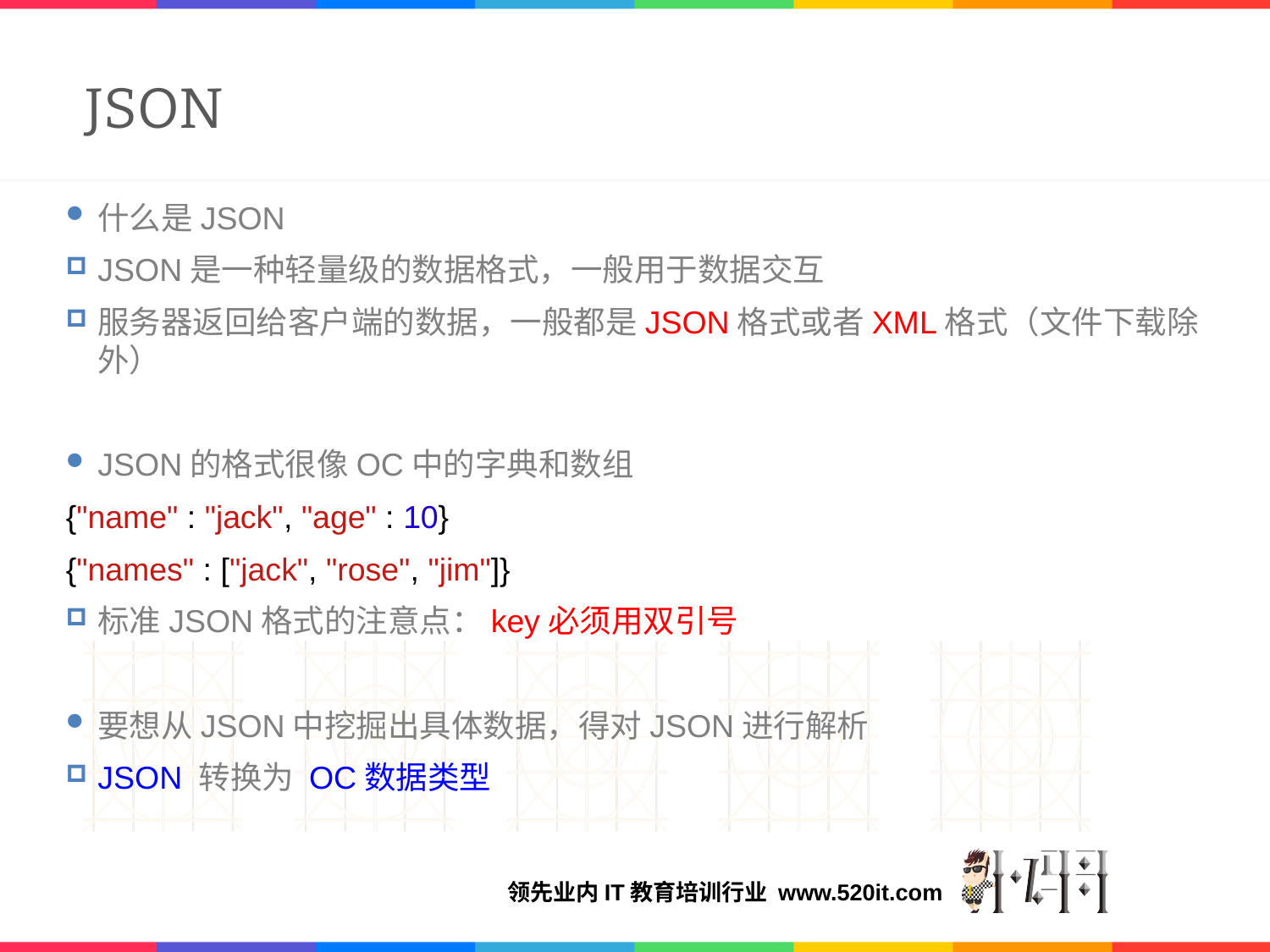

# JSON
什么是JSON
JSON是一种轻量级的数据格式，一般用于数据交互
服务器返回给客户端的数据，一般都是JSON格式或者XML格式（文件下载除外）

JSON的格式很像OC中的字典和数组
{"name" : "jack", "age" : 10}
{"names" : ["jack", "rose", "jim"]}
标准JSON格式的注意点：key必须用双引号

要想从JSON中挖掘出具体数据，得对JSON进行解析
JSON 转换为 OC数据类型